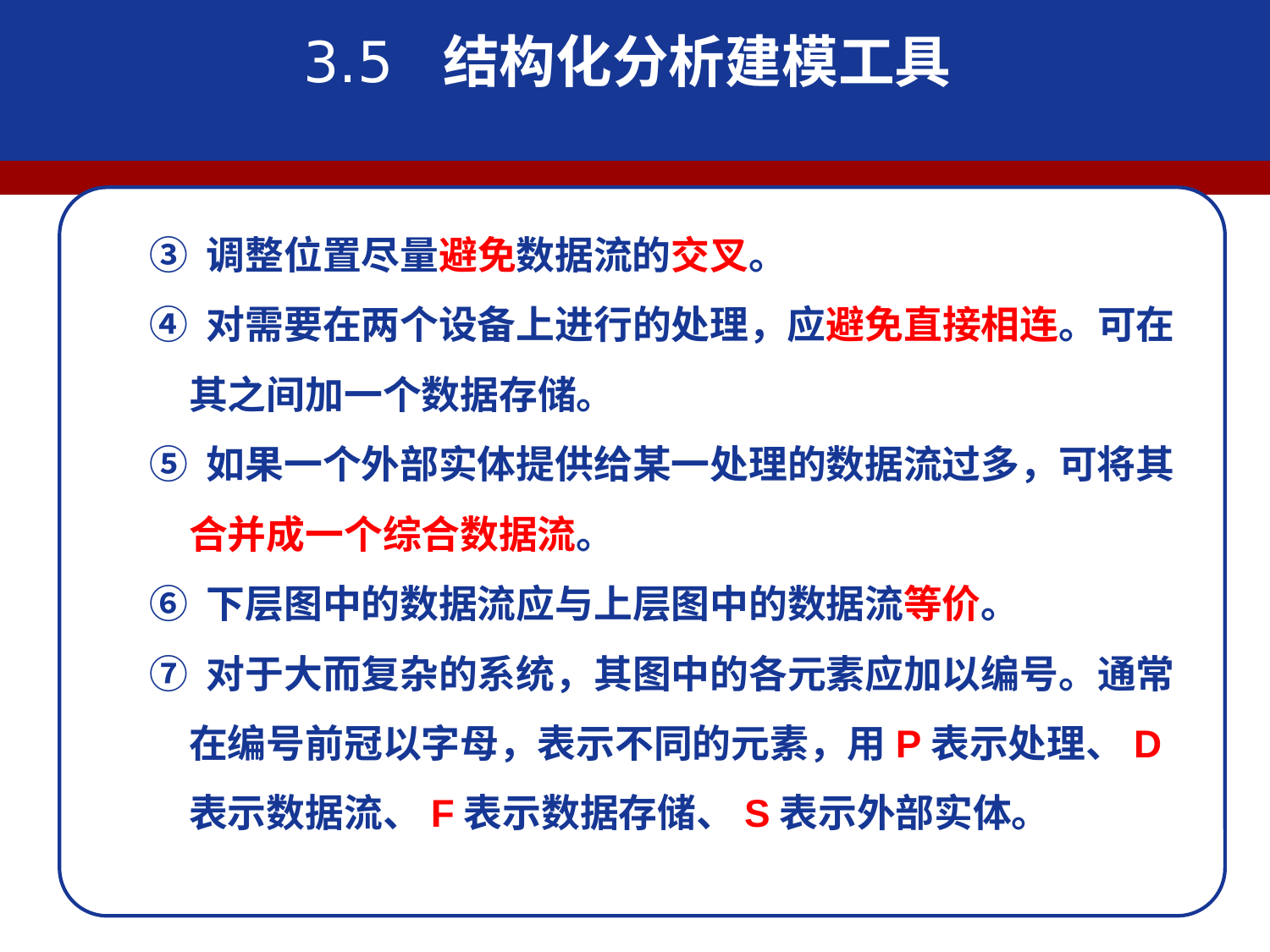

3.5  结构化分析建模工具

③ 调整位置尽量避免数据流的交叉。
④ 对需要在两个设备上进行的处理，应避免直接相连。可在其之间加一个数据存储。
⑤ 如果一个外部实体提供给某一处理的数据流过多，可将其合并成一个综合数据流。
⑥ 下层图中的数据流应与上层图中的数据流等价。
⑦ 对于大而复杂的系统，其图中的各元素应加以编号。通常在编号前冠以字母，表示不同的元素，用P表示处理、D表示数据流、F表示数据存储、S表示外部实体。